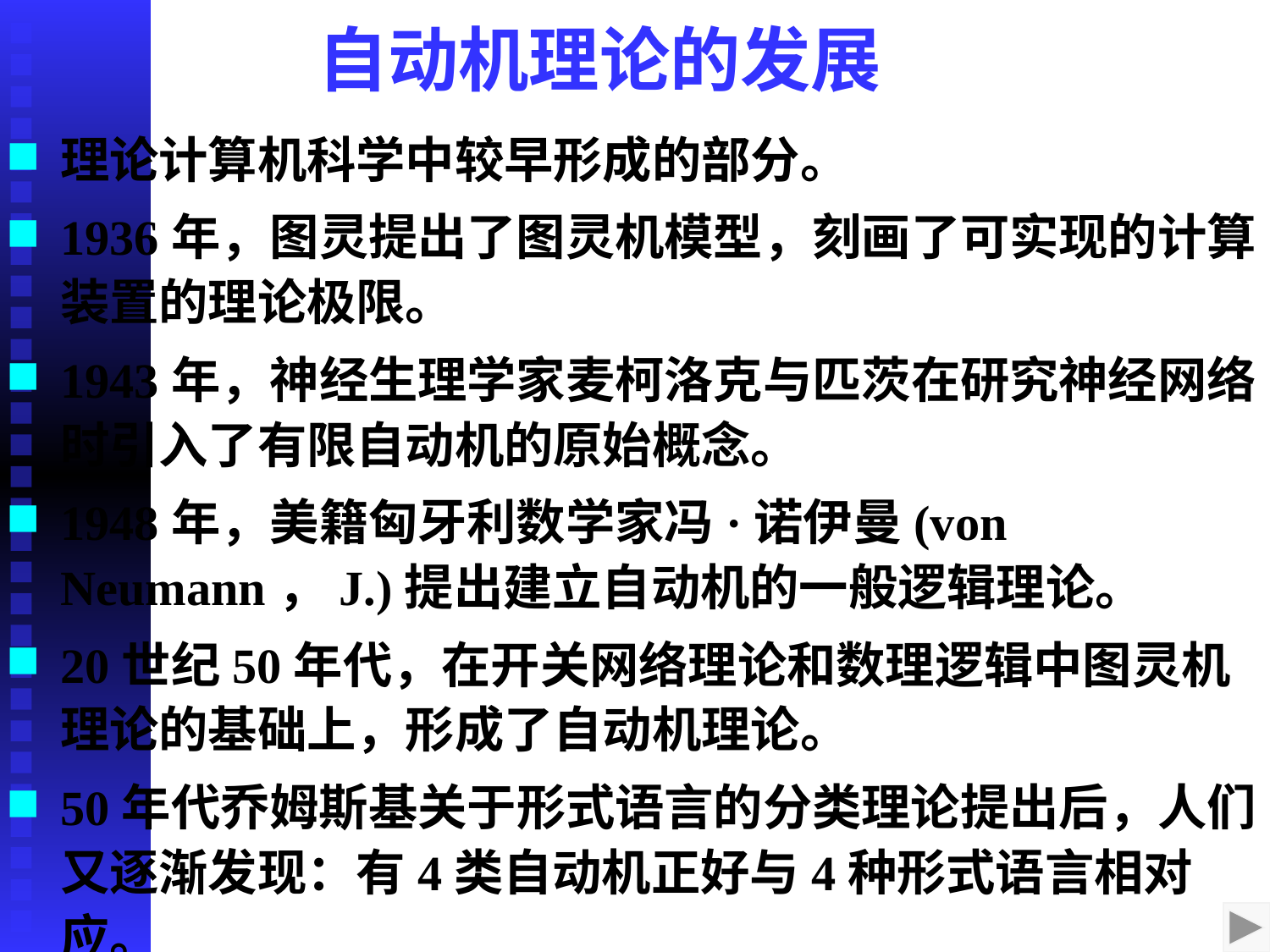

# 自动机理论的发展
理论计算机科学中较早形成的部分。
1936年，图灵提出了图灵机模型，刻画了可实现的计算装置的理论极限。
1943年，神经生理学家麦柯洛克与匹茨在研究神经网络时引入了有限自动机的原始概念。
1948年，美籍匈牙利数学家冯·诺伊曼(von Neumann，J.)提出建立自动机的一般逻辑理论。
20世纪50年代，在开关网络理论和数理逻辑中图灵机理论的基础上，形成了自动机理论。
50年代乔姆斯基关于形式语言的分类理论提出后，人们又逐渐发现：有4类自动机正好与4种形式语言相对应。
2020/10/7